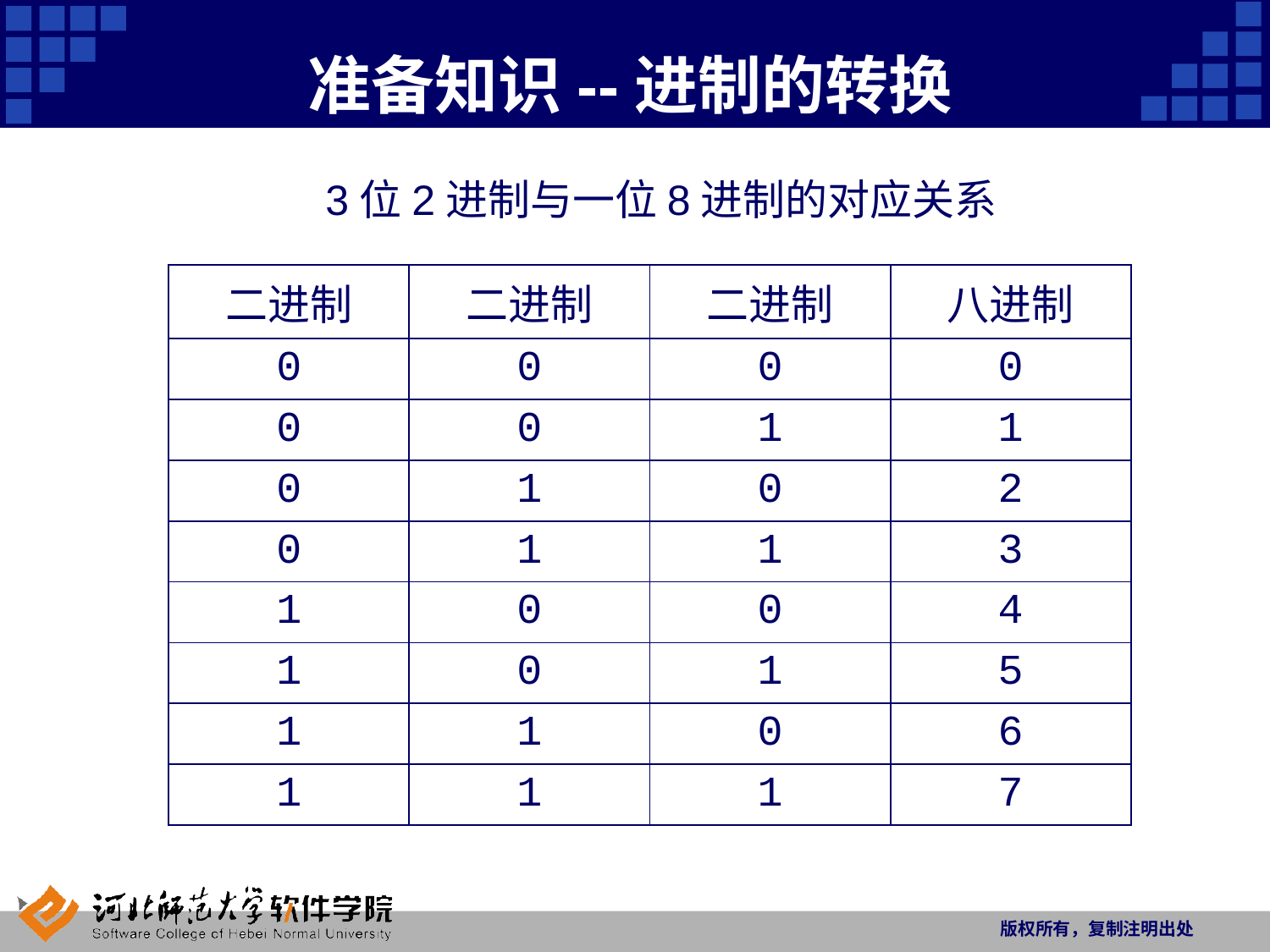

# 准备知识--进制的转换
3位2进制与一位8进制的对应关系
| 二进制 | 二进制 | 二进制 | 八进制 |
| --- | --- | --- | --- |
| 0 | 0 | 0 | 0 |
| 0 | 0 | 1 | 1 |
| 0 | 1 | 0 | 2 |
| 0 | 1 | 1 | 3 |
| 1 | 0 | 0 | 4 |
| 1 | 0 | 1 | 5 |
| 1 | 1 | 0 | 6 |
| 1 | 1 | 1 | 7 |
版权所有，复制注明出处